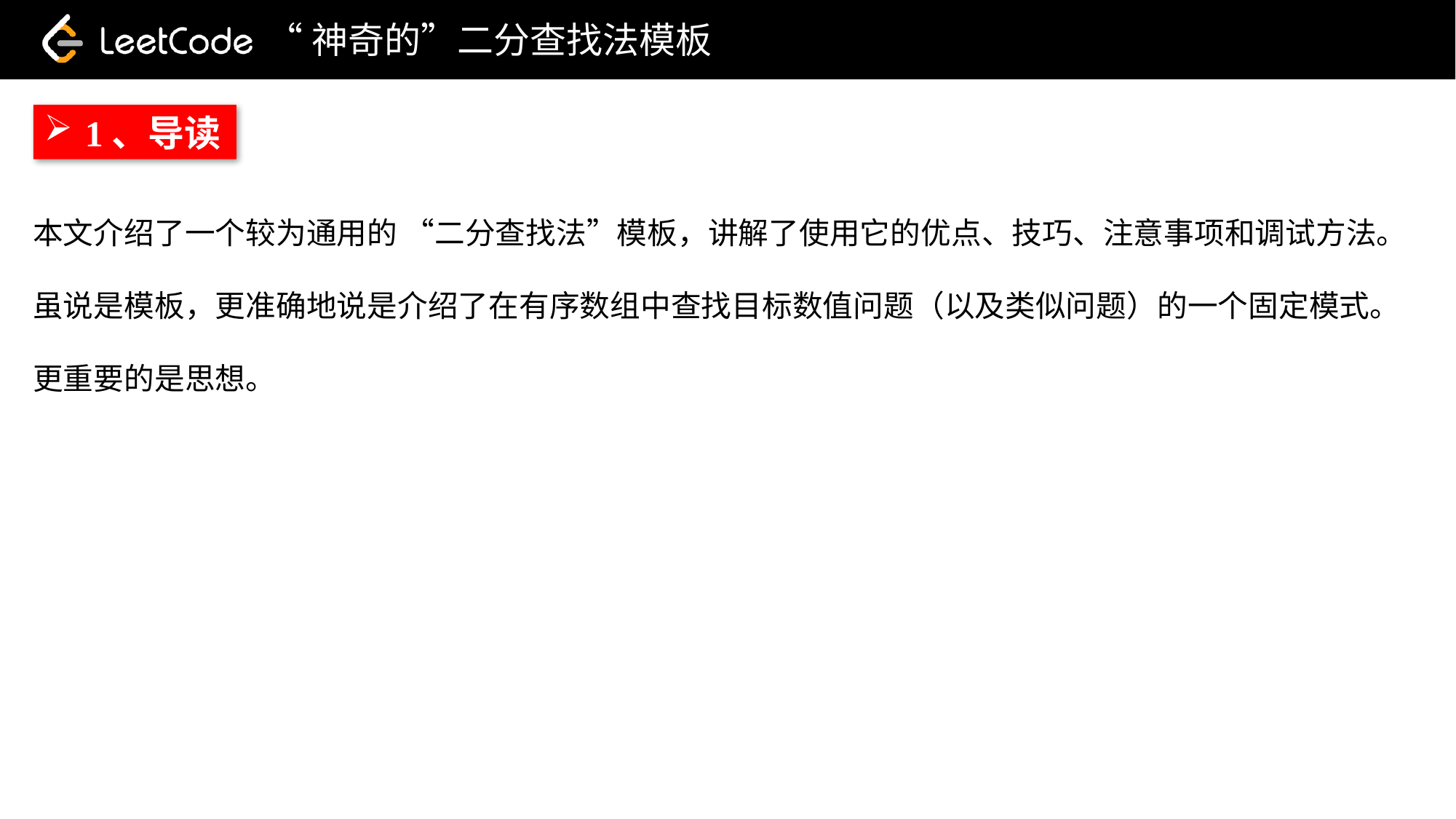

“神奇的”二分查找法模板
1、导读

本文介绍了一个较为通用的 “二分查找法”模板，讲解了使用它的优点、技巧、注意事项和调试方法。

虽说是模板，更准确地说是介绍了在有序数组中查找目标数值问题（以及类似问题）的一个固定模式。

更重要的是思想。